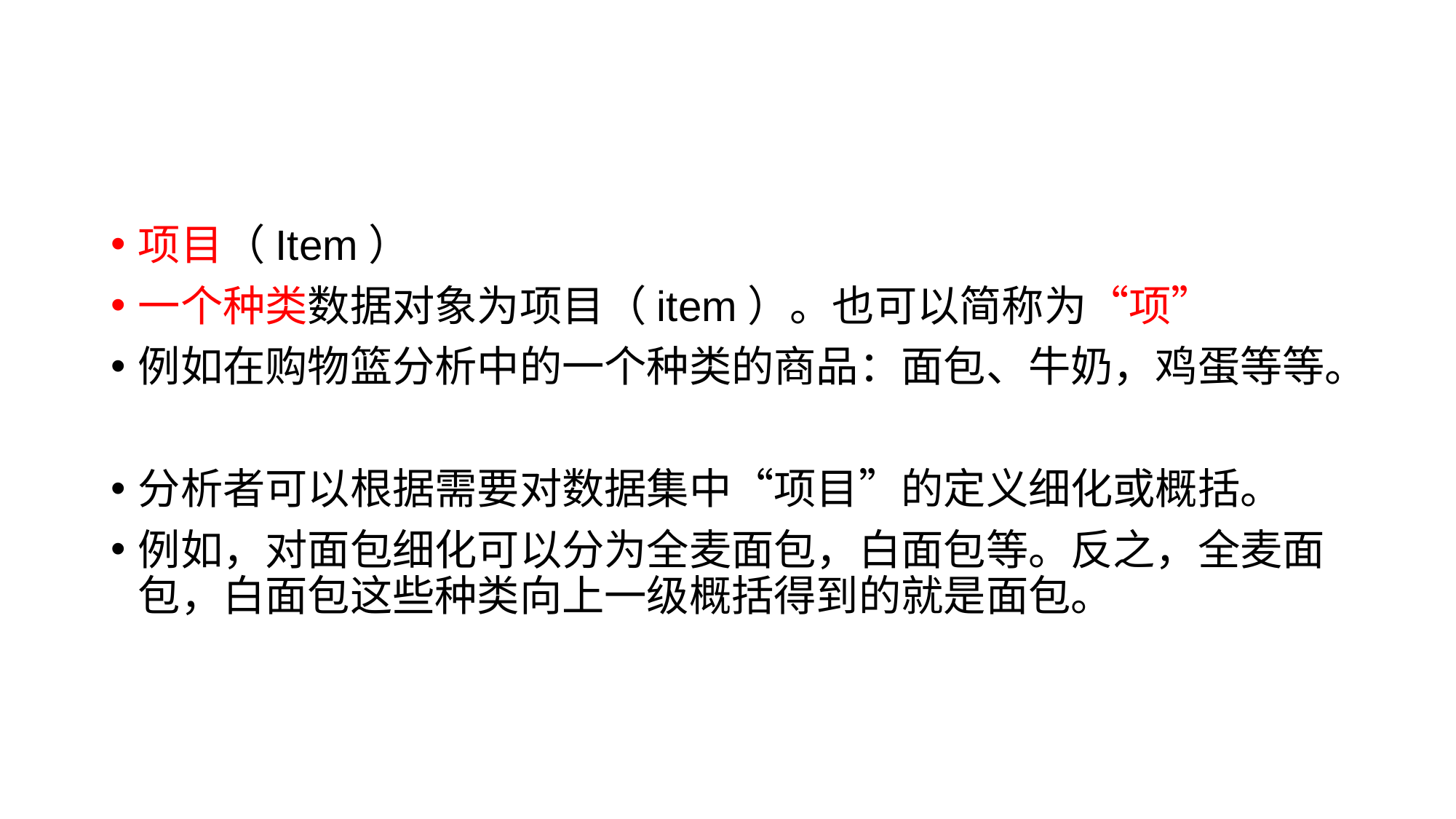

#
项目（Item）
一个种类数据对象为项目（item）。也可以简称为“项”
例如在购物篮分析中的一个种类的商品：面包、牛奶，鸡蛋等等。

分析者可以根据需要对数据集中“项目”的定义细化或概括。
例如，对面包细化可以分为全麦面包，白面包等。反之，全麦面包，白面包这些种类向上一级概括得到的就是面包。